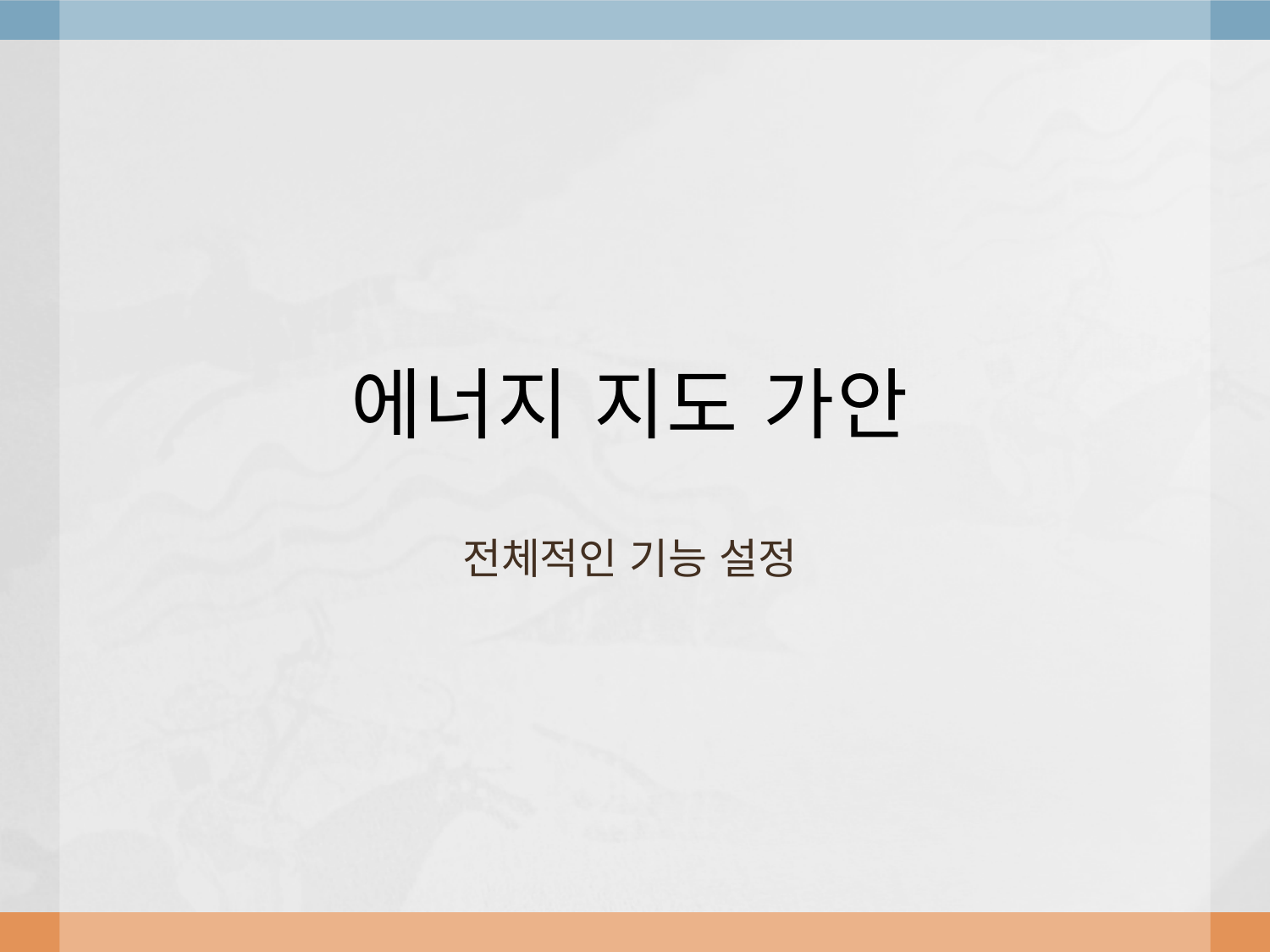

# 에너지 지도 가안
전체적인 기능 설정